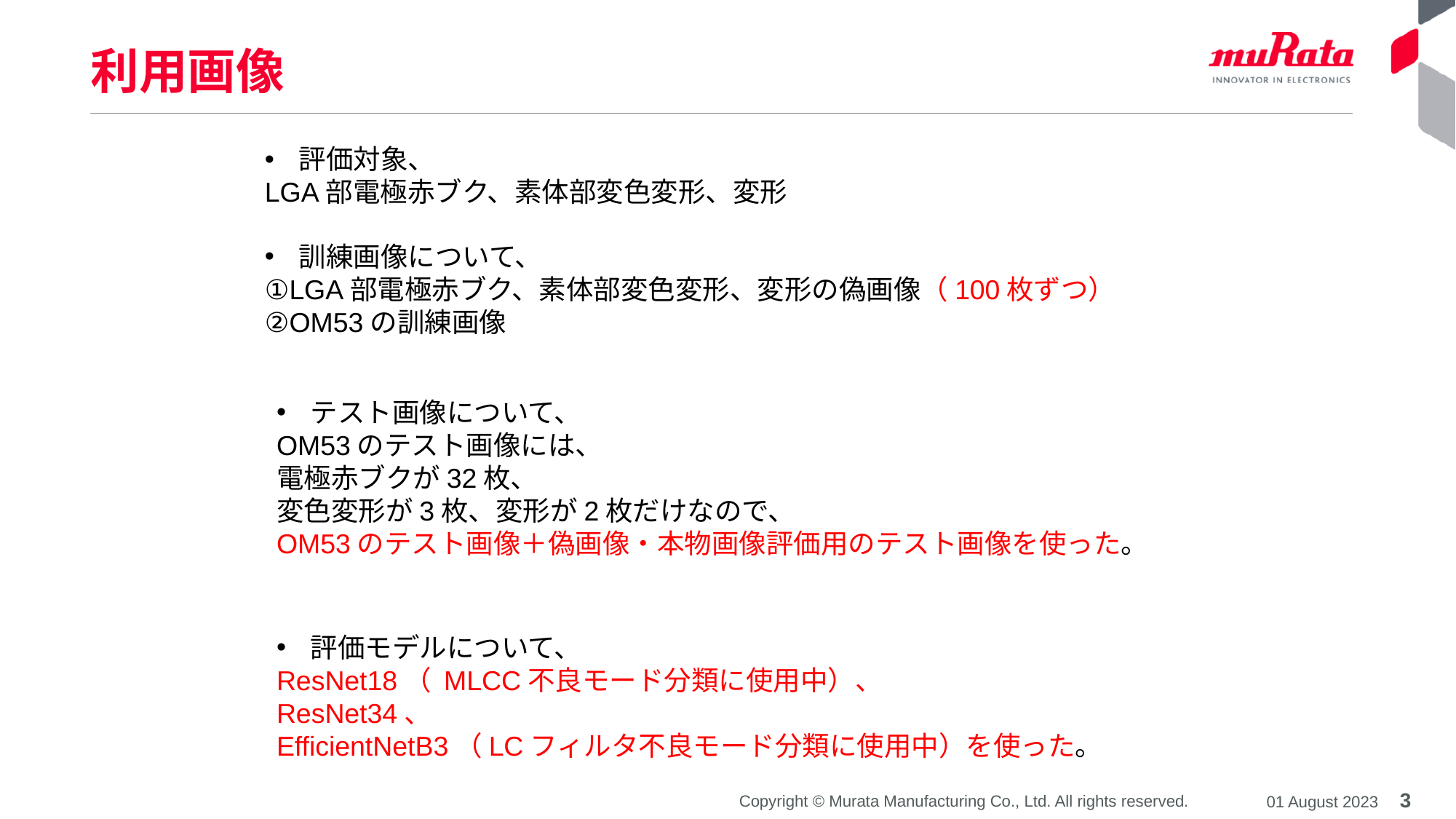

# 利用画像
評価対象、
LGA部電極赤ブク、素体部変色変形、変形
訓練画像について、
①LGA部電極赤ブク、素体部変色変形、変形の偽画像（100枚ずつ）
②OM53の訓練画像
テスト画像について、
OM53のテスト画像には、
電極赤ブクが32枚、
変色変形が3枚、変形が2枚だけなので、
OM53のテスト画像＋偽画像・本物画像評価用のテスト画像を使った。
評価モデルについて、
ResNet18（ MLCC不良モード分類に使用中）、
ResNet34、
EfficientNetB3（LCフィルタ不良モード分類に使用中）を使った。